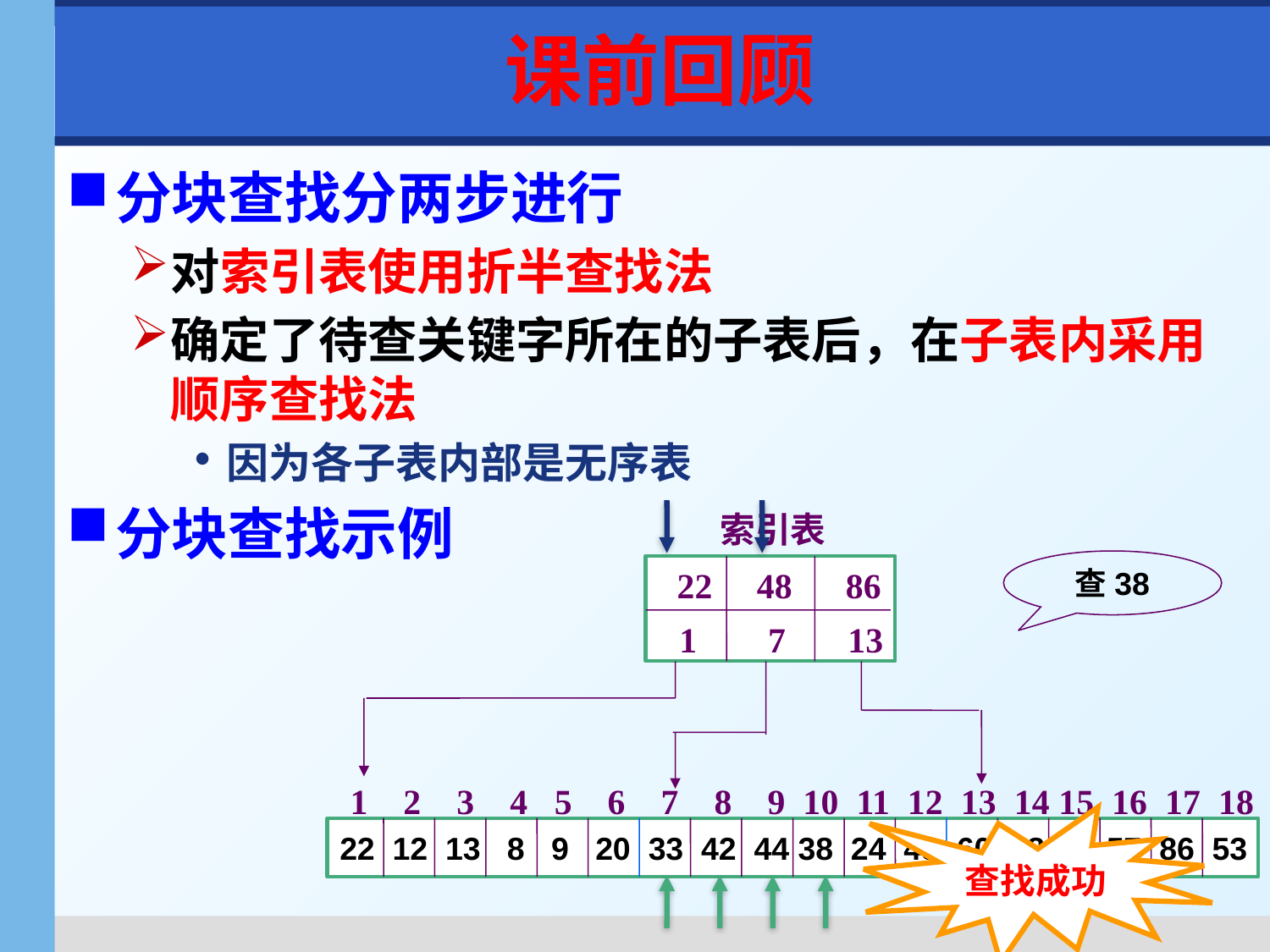

课前回顾
分块查找分两步进行
对索引表使用折半查找法
确定了待查关键字所在的子表后，在子表内采用顺序查找法
因为各子表内部是无序表
分块查找示例

索引表

22     48      86
1        7       13

1    2    3    4   5    6    7    8    9  10  11  12  13  14 15  16  17  18
22  12  13   8   9   20  33  42  44 38  24  48  60  58  74 57  86  53

查38
查找成功